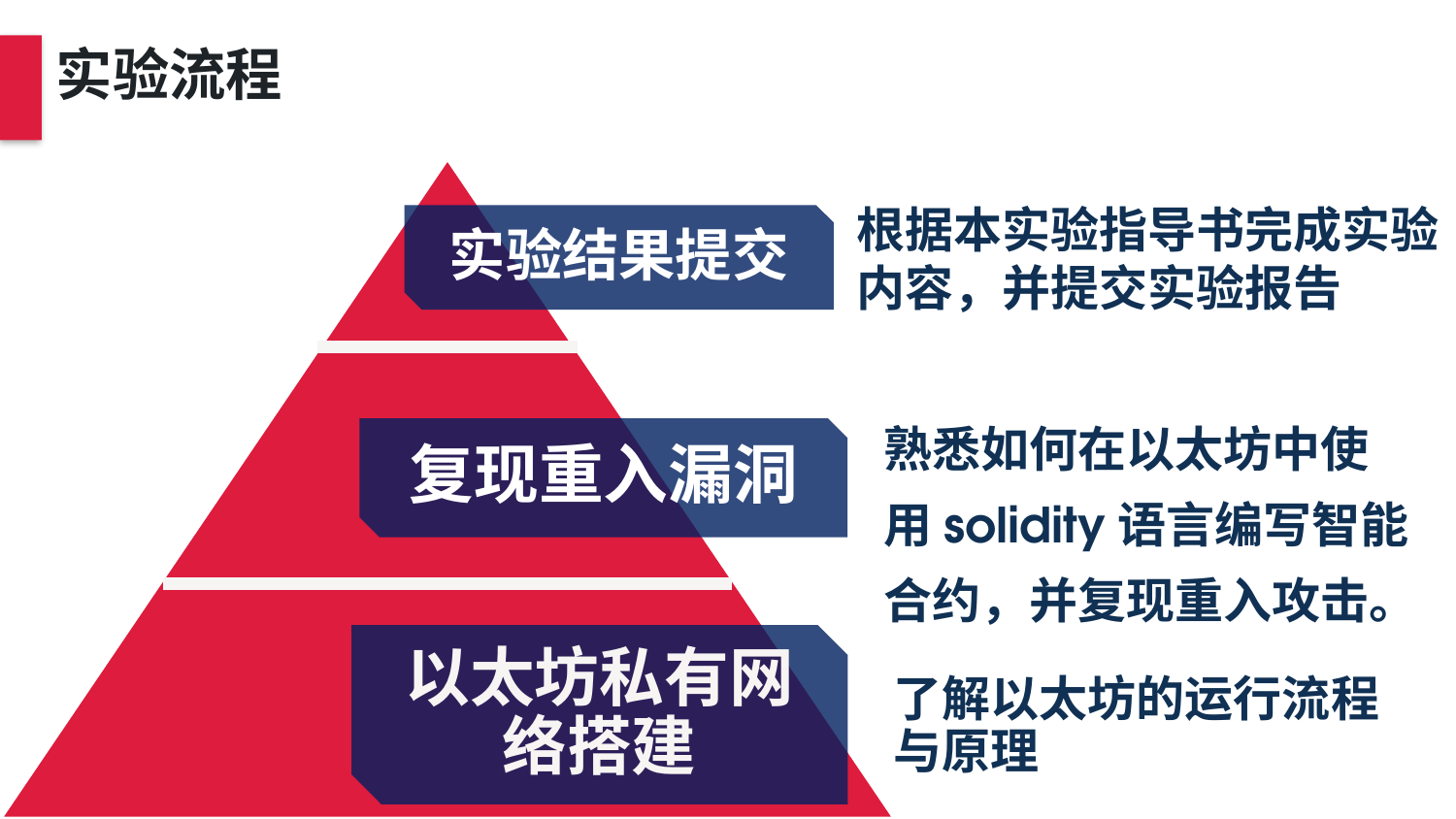

实验流程

根据本实验指导书完成实验内容，并提交实验报告
实验结果提交
熟悉如何在以太坊中使用solidity语言编写智能合约，并复现重入攻击。
复现重入漏洞
以太坊私有网络搭建
了解以太坊的运行流程与原理